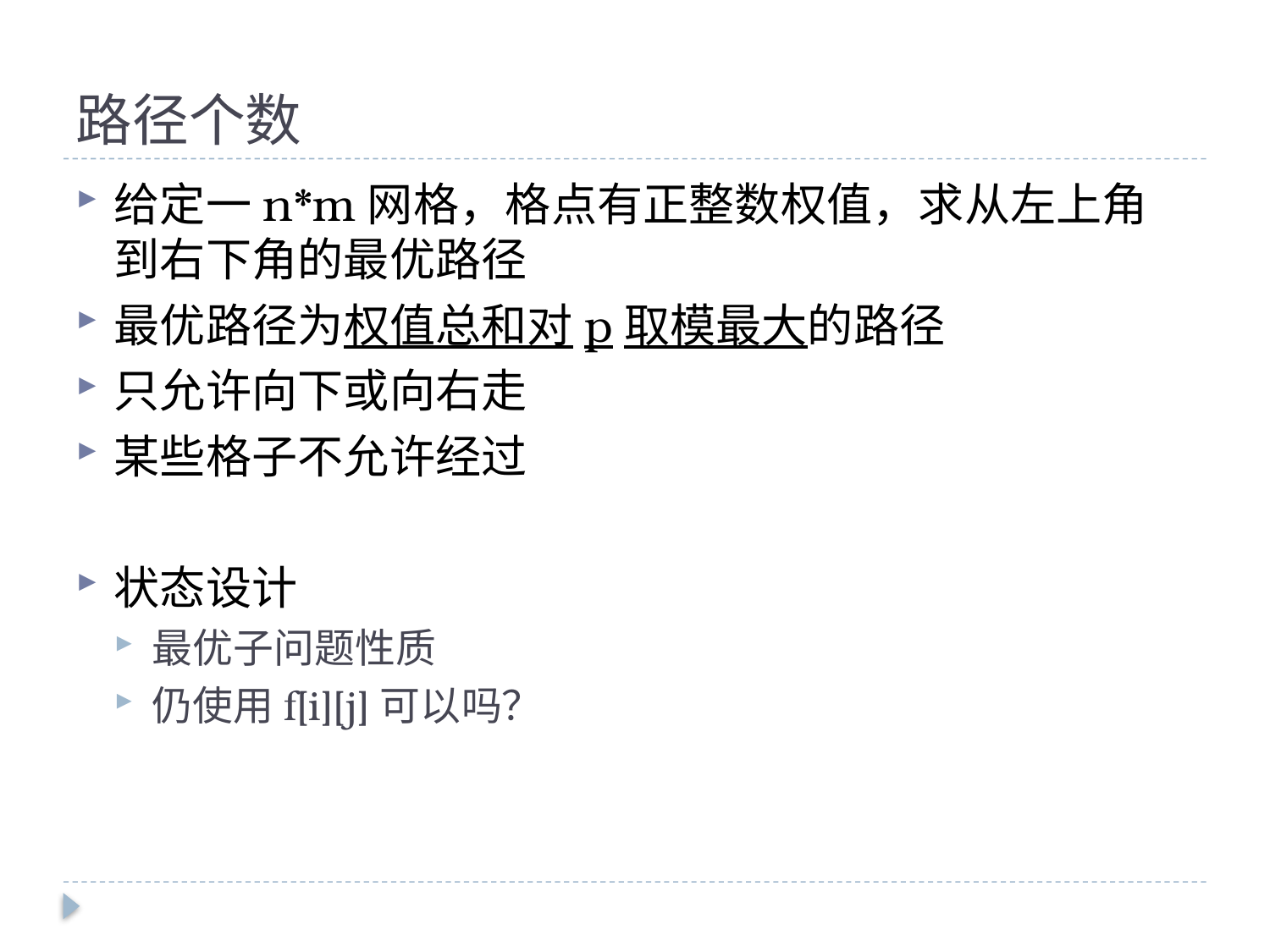

# 路径个数
给定一n*m网格，格点有正整数权值，求从左上角到右下角的最优路径
最优路径为权值总和对p取模最大的路径
只允许向下或向右走
某些格子不允许经过

状态设计
最优子问题性质
仍使用f[i][j]可以吗？